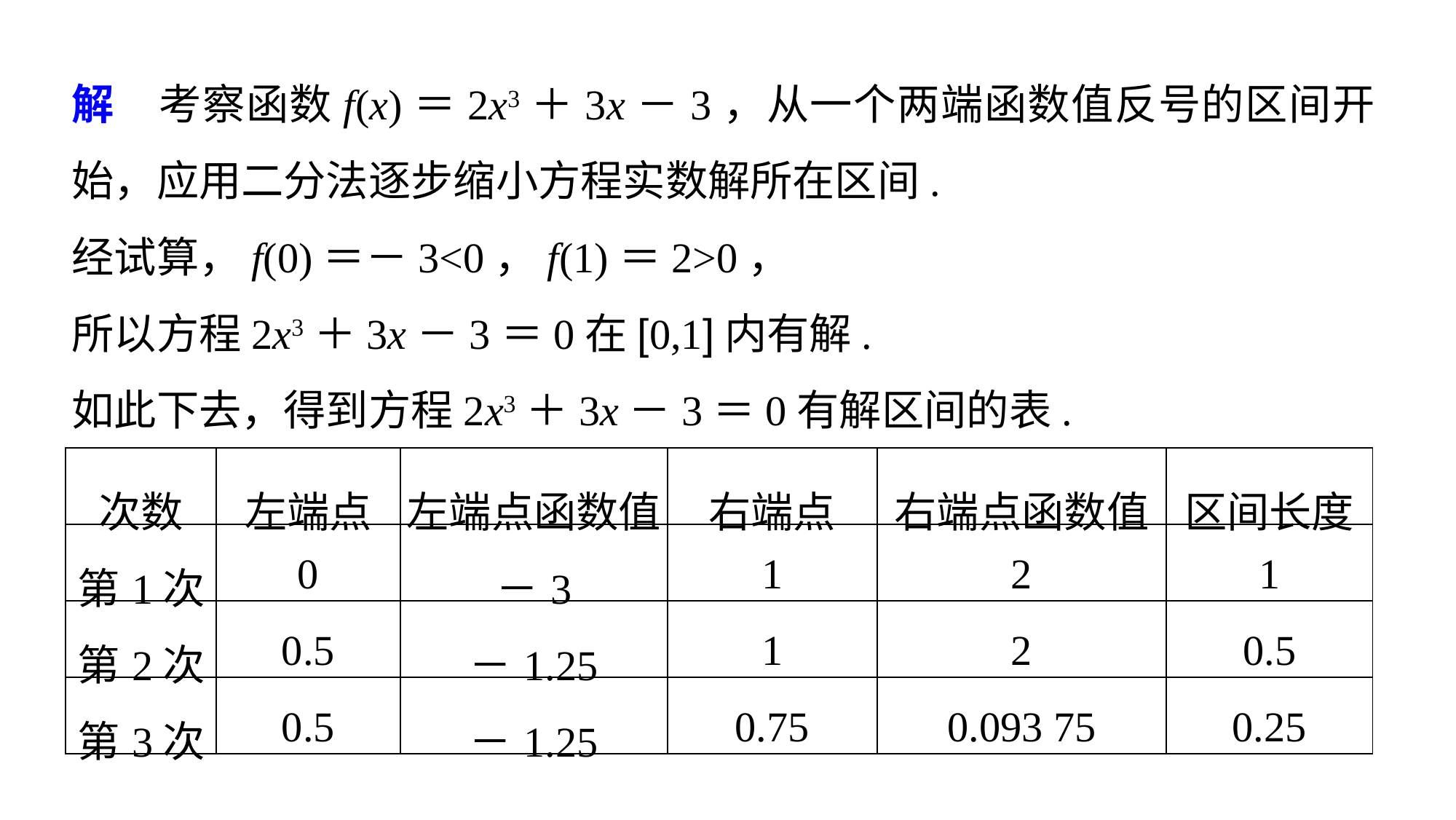

解　考察函数f(x)＝2x3＋3x－3，从一个两端函数值反号的区间开始，应用二分法逐步缩小方程实数解所在区间.
经试算，f(0)＝－3<0，f(1)＝2>0，
所以方程2x3＋3x－3＝0在[0,1]内有解.
如此下去，得到方程2x3＋3x－3＝0有解区间的表.
| 次数 | 左端点 | 左端点函数值 | 右端点 | 右端点函数值 | 区间长度 |
| --- | --- | --- | --- | --- | --- |
| 第1次 | 0 | －3 | 1 | 2 | 1 |
| 第2次 | 0.5 | －1.25 | 1 | 2 | 0.5 |
| 第3次 | 0.5 | －1.25 | 0.75 | 0.093 75 | 0.25 |